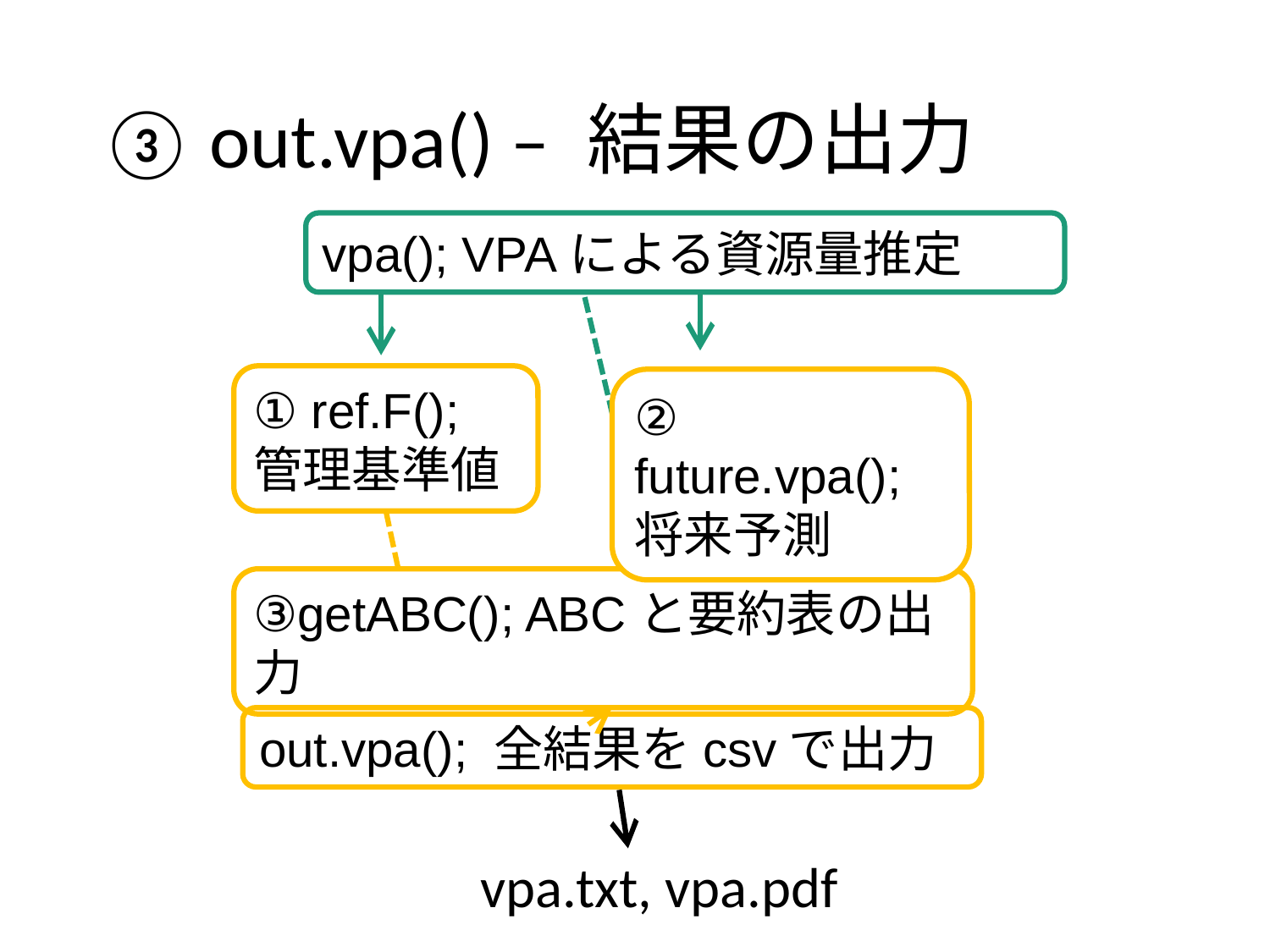

# ③ out.vpa() – 結果の出力
vpa(); VPAによる資源量推定
① ref.F();
管理基準値
② future.vpa();
将来予測
③getABC(); ABCと要約表の出力
out.vpa(); 全結果をcsvで出力

vpa.txt, vpa.pdf